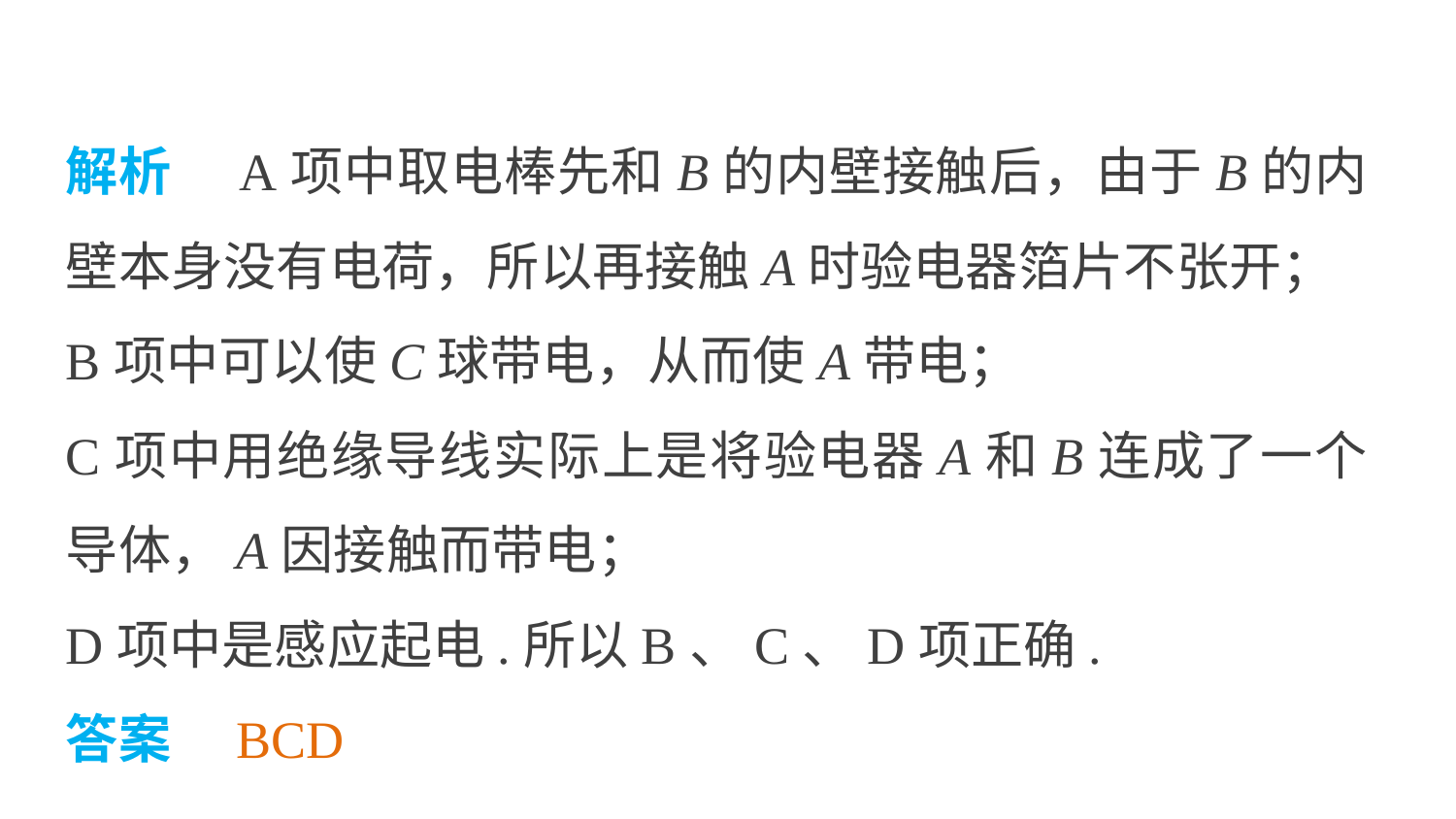

解析　A项中取电棒先和B的内壁接触后，由于B的内壁本身没有电荷，所以再接触A时验电器箔片不张开；
B项中可以使C球带电，从而使A带电；
C项中用绝缘导线实际上是将验电器A和B连成了一个导体，A因接触而带电；
D项中是感应起电.所以B、C、D项正确.
答案　BCD